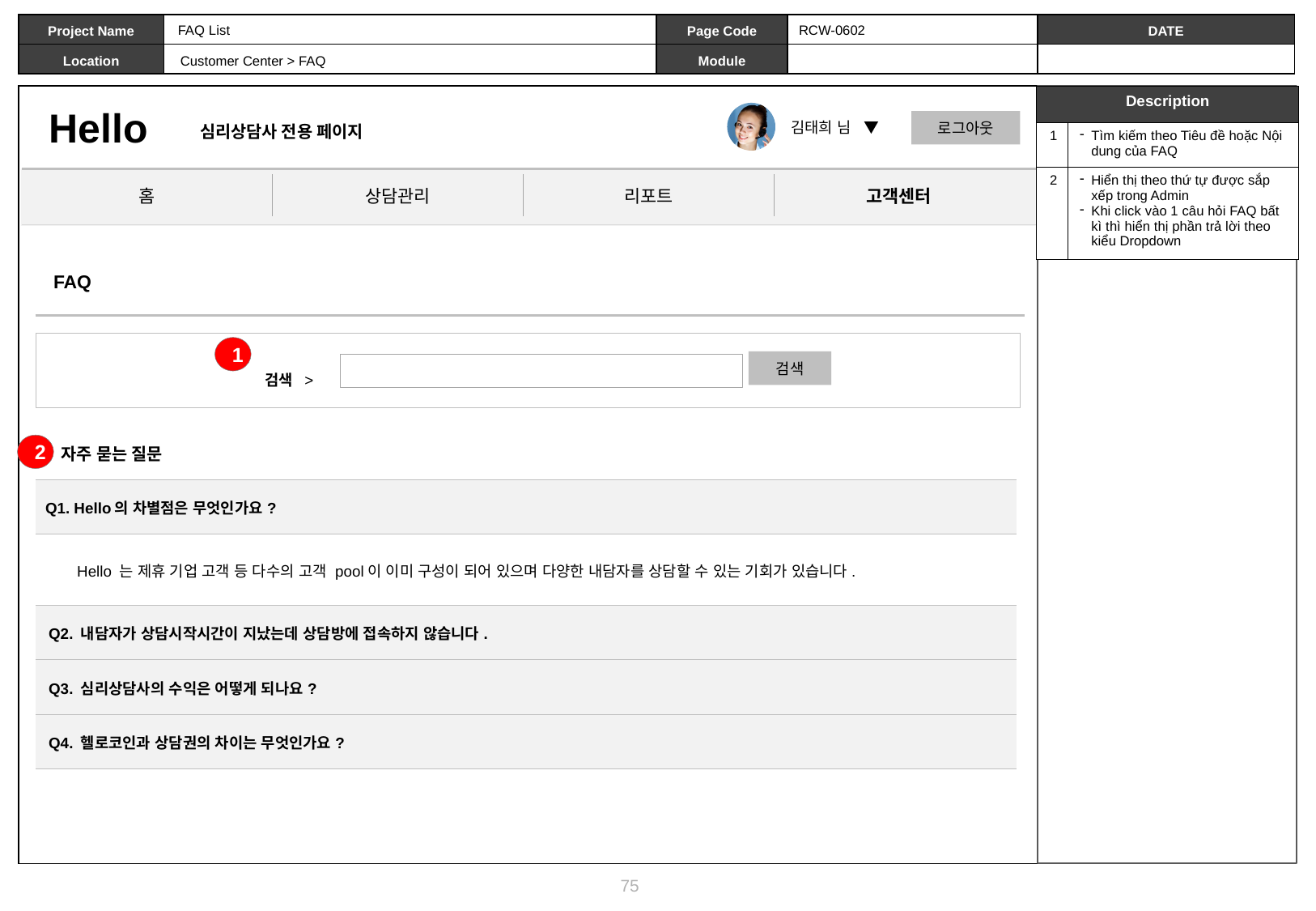

FAQ List
RCW-0602
Customer Center > FAQ
| Description |  |
| --- | --- |
| 1 | Tìm kiếm theo Tiêu đề hoặc Nội dung của FAQ |
| 2 | Hiển thị theo thứ tự được sắp xếp trong Admin Khi click vào 1 câu hỏi FAQ bất kì thì hiển thị phần trả lời theo kiểu Dropdown |
FAQ

1
검색  >
검색

2
자주 묻는 질문
| Q1. Hello의 차별점은 무엇인가요? |
| --- |
| Hello 는 제휴 기업 고객 등 다수의 고객 pool이 이미 구성이 되어 있으며 다양한 내담자를 상담할 수 있는 기회가 있습니다. |
| Q2. 내담자가 상담시작시간이 지났는데 상담방에 접속하지 않습니다. |
| Q3. 심리상담사의 수익은 어떻게 되나요? |
| Q4. 헬로코인과 상담권의 차이는 무엇인가요? |
75